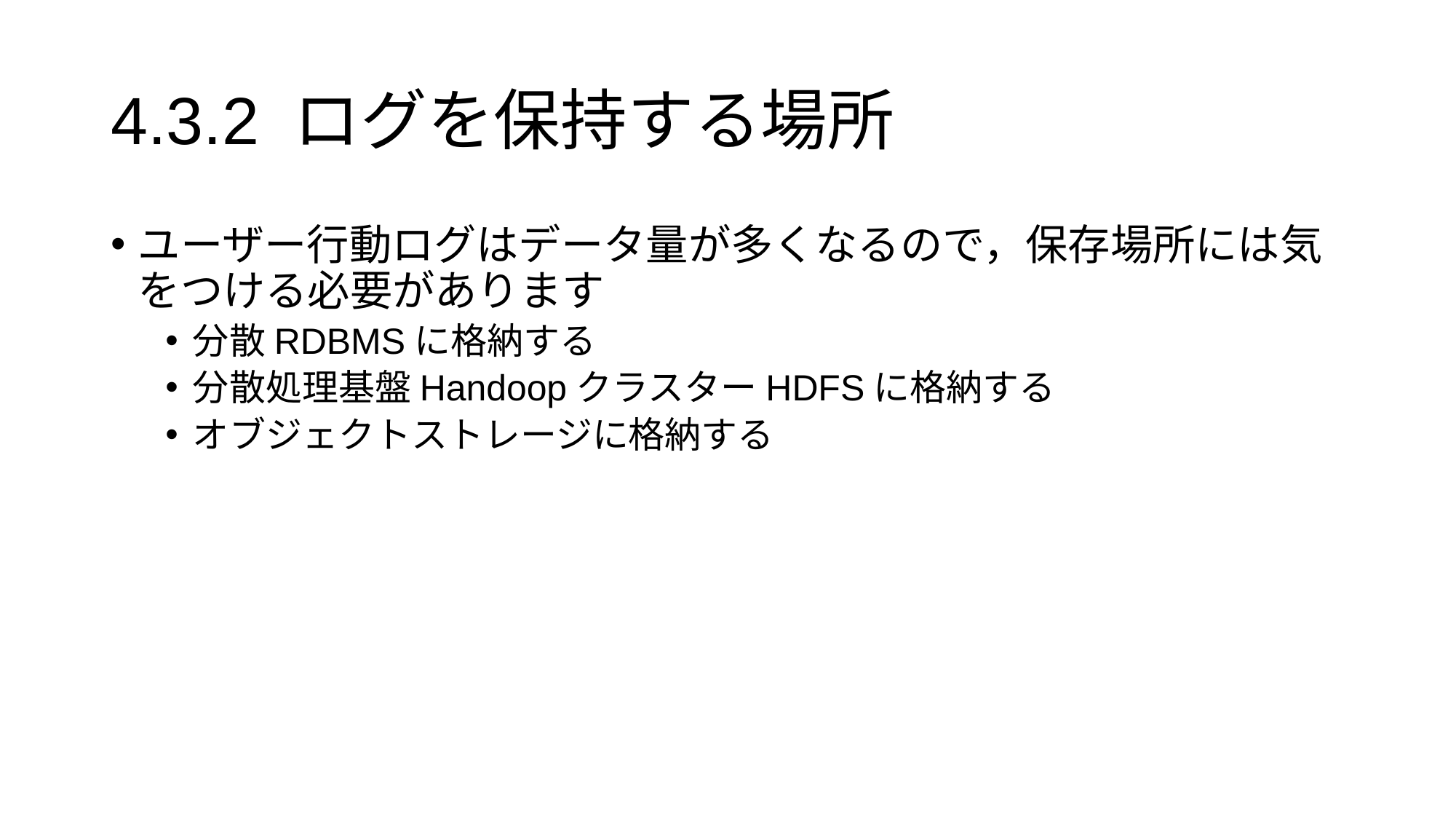

# 4.3.2 ログを保持する場所
ユーザー行動ログはデータ量が多くなるので，保存場所には気をつける必要があります
分散RDBMSに格納する
分散処理基盤HandoopクラスターHDFSに格納する
オブジェクトストレージに格納する